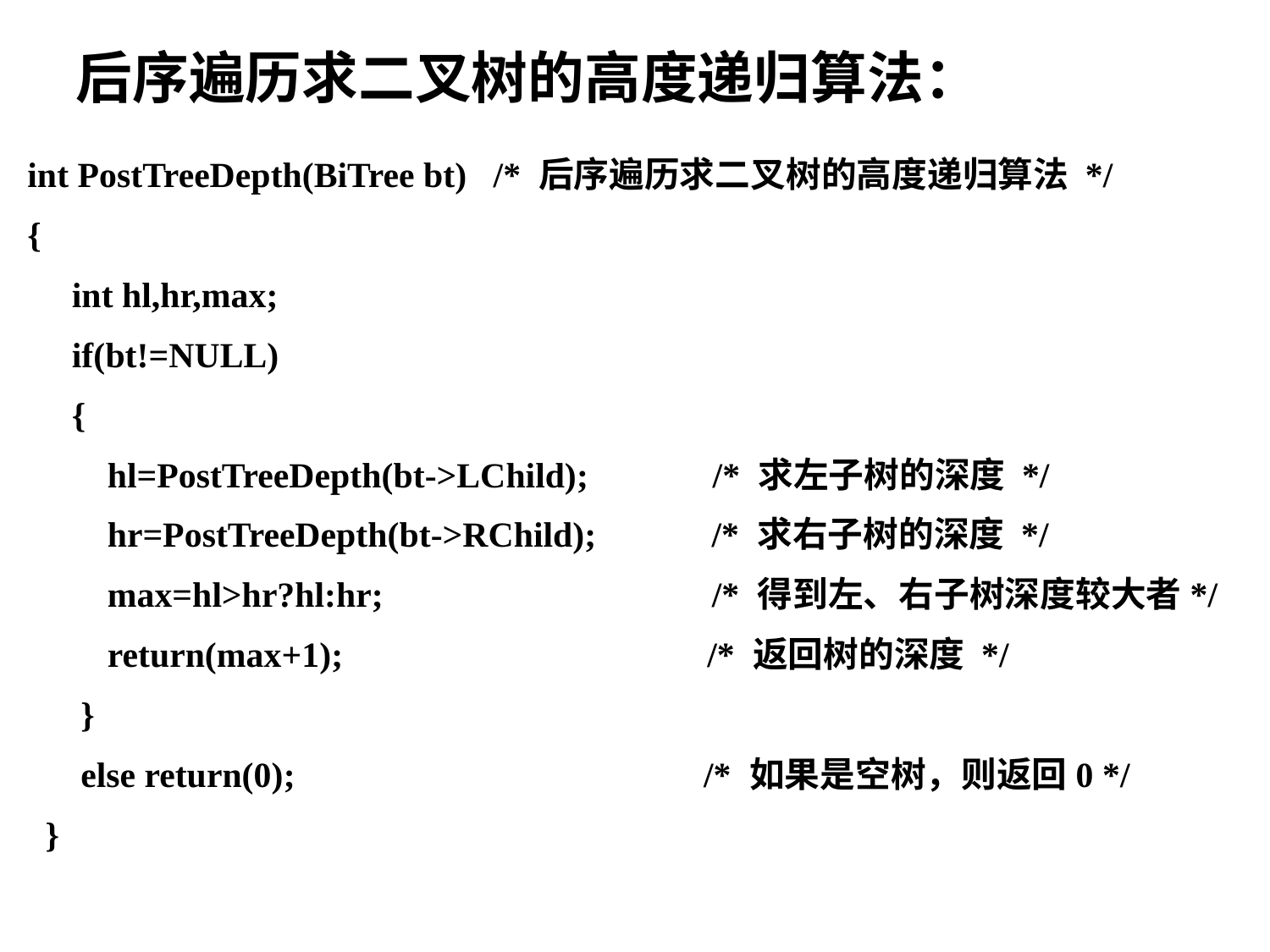

后序遍历求二叉树的高度递归算法：
int PostTreeDepth(BiTree bt)   /* 后序遍历求二叉树的高度递归算法 */
{
     int hl,hr,max;
     if(bt!=NULL)
     {
         hl=PostTreeDepth(bt->LChild);              /* 求左子树的深度 */
         hr=PostTreeDepth(bt->RChild);             /* 求右子树的深度 */
         max=hl>hr?hl:hr;                                     /* 得到左、右子树深度较大者*/
         return(max+1);                                         /* 返回树的深度 */
      }
      else return(0);                                              /* 如果是空树，则返回0 */
  }